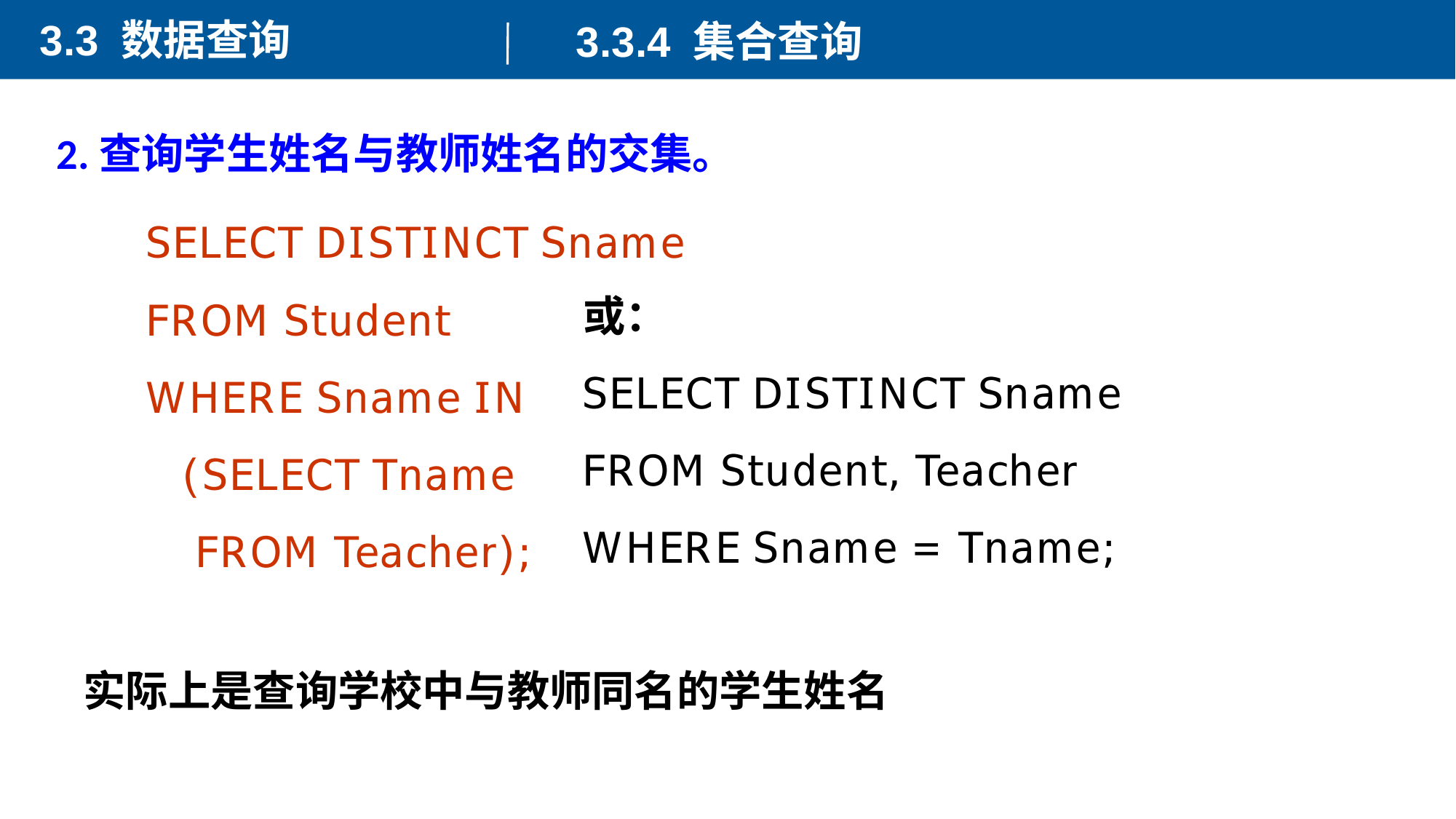

3.3 数据查询
3.3.4 集合查询
2.查询学生姓名与教师姓名的交集。
SELECT DISTINCT Sname
FROM Student
WHERE Sname IN
   (SELECT Tname
    FROM Teacher);
或：
SELECT DISTINCT Sname
FROM Student, Teacher
WHERE Sname = Tname;
实际上是查询学校中与教师同名的学生姓名